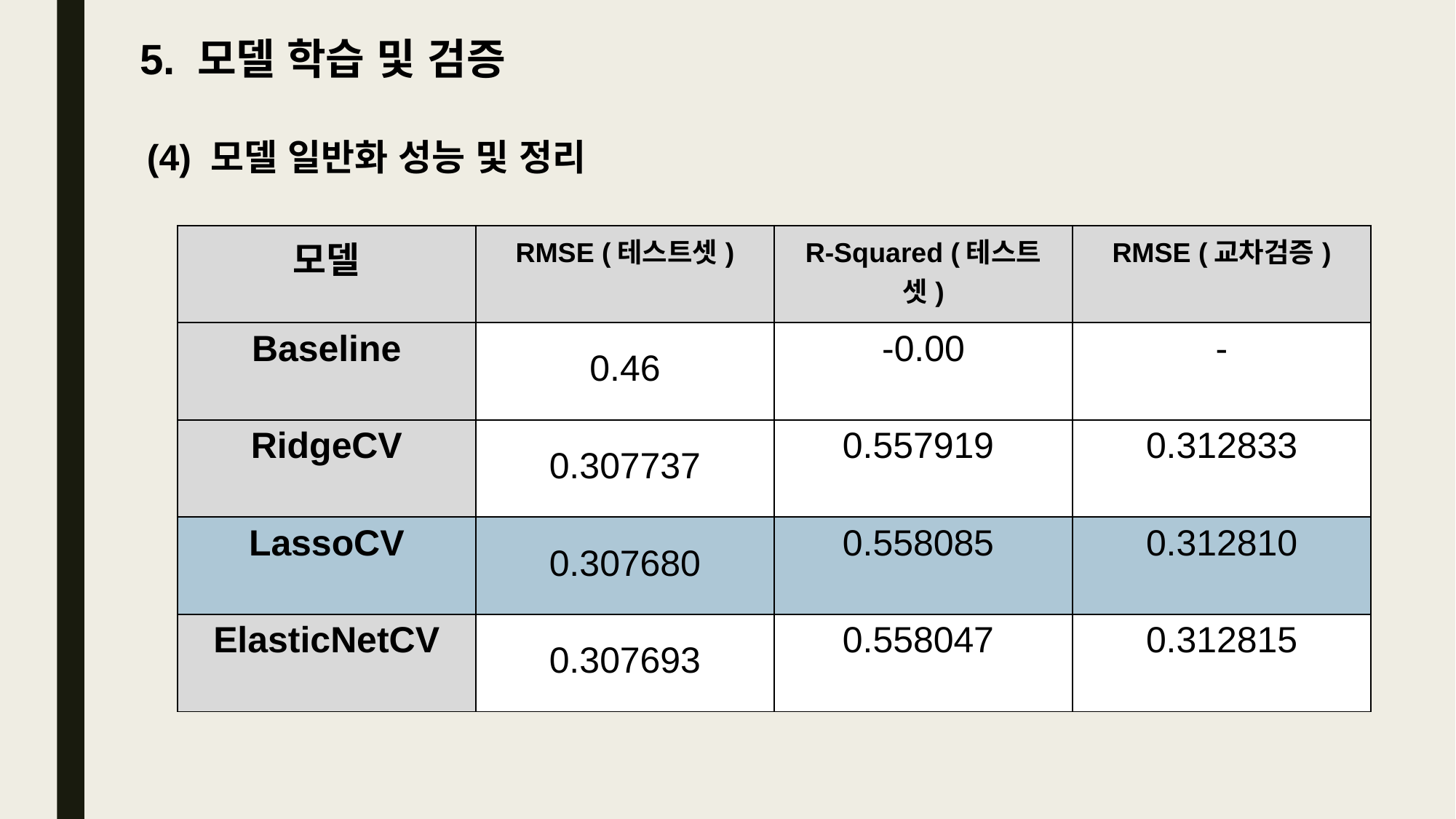

5. 모델 학습 및 검증
(4) 모델 일반화 성능 및 정리
| 모델 | RMSE (테스트셋) | R-Squared (테스트셋) | RMSE (교차검증) |
| --- | --- | --- | --- |
| Baseline | 0.46 | -0.00 | - |
| RidgeCV | 0.307737 | 0.557919 | 0.312833 |
| LassoCV | 0.307680 | 0.558085 | 0.312810 |
| ElasticNetCV | 0.307693 | 0.558047 | 0.312815 |